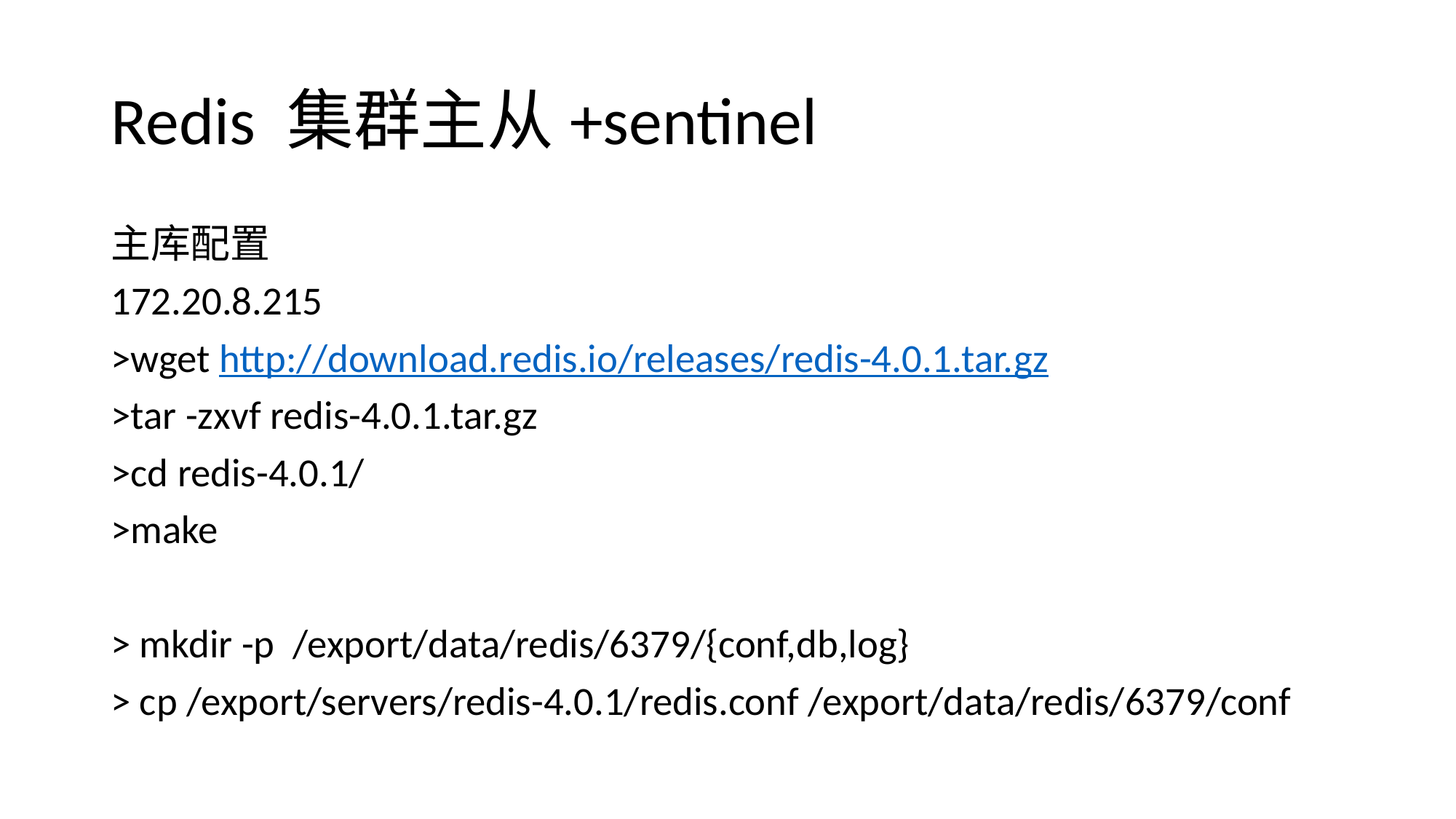

# Redis 集群主从+sentinel
主库配置
172.20.8.215
>wget http://download.redis.io/releases/redis-4.0.1.tar.gz
>tar -zxvf redis-4.0.1.tar.gz
>cd redis-4.0.1/
>make

> mkdir -p  /export/data/redis/6379/{conf,db,log}
> cp /export/servers/redis-4.0.1/redis.conf /export/data/redis/6379/conf